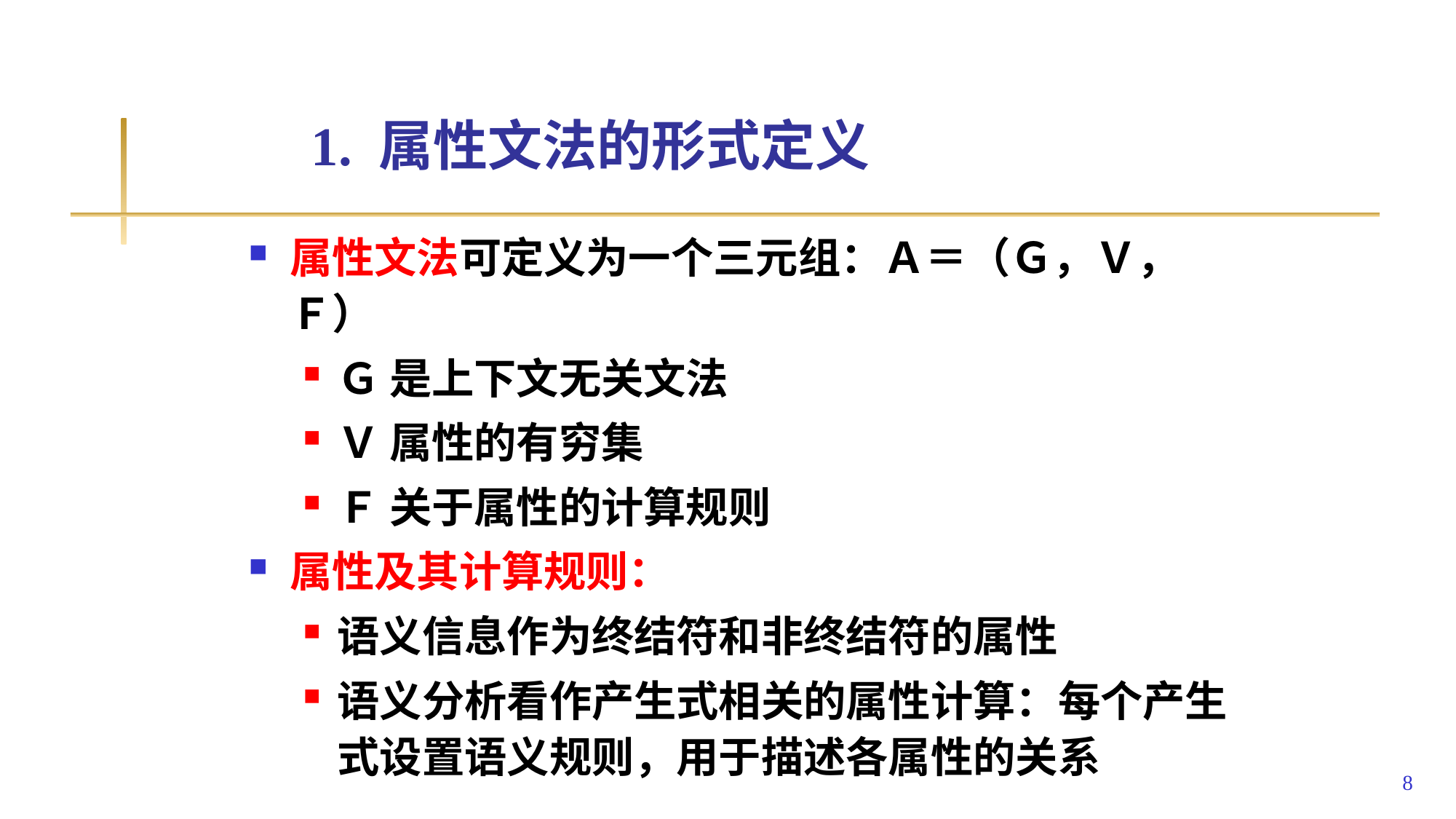

# 1. 属性文法的形式定义
属性文法可定义为一个三元组：Ａ＝（Ｇ，Ｖ，Ｆ）
Ｇ 是上下文无关文法
Ｖ 属性的有穷集
Ｆ 关于属性的计算规则
属性及其计算规则：
语义信息作为终结符和非终结符的属性
语义分析看作产生式相关的属性计算：每个产生式设置语义规则，用于描述各属性的关系
8